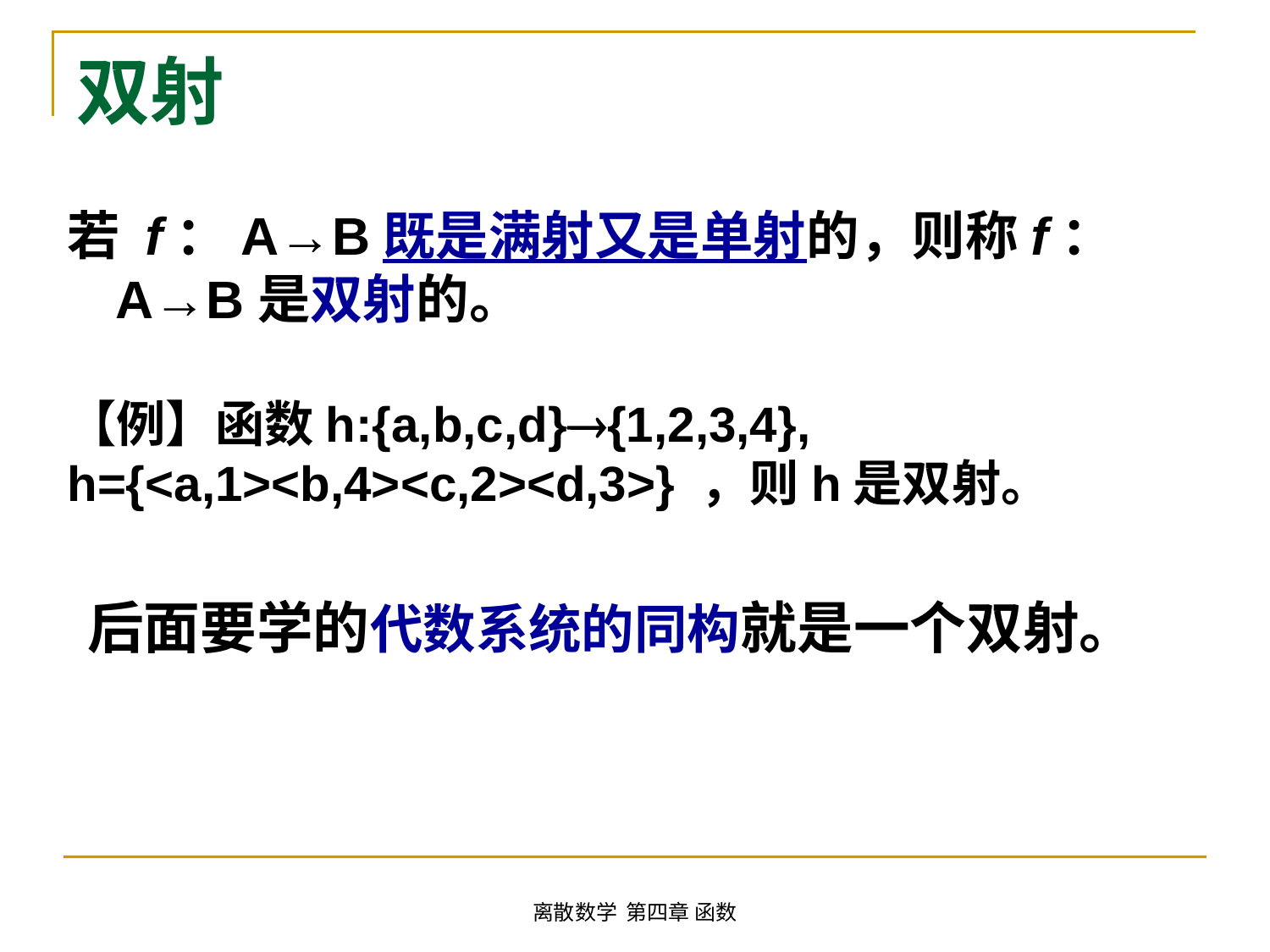

# 双射
若 f：A→B既是满射又是单射的，则称f：A→B是双射的。

【例】函数h:{a,b,c,d}→{1,2,3,4},
h={<a,1><b,4><c,2><d,3>} ，则h是双射。
后面要学的代数系统的同构就是一个双射。

10
离散数学  第四章 函数